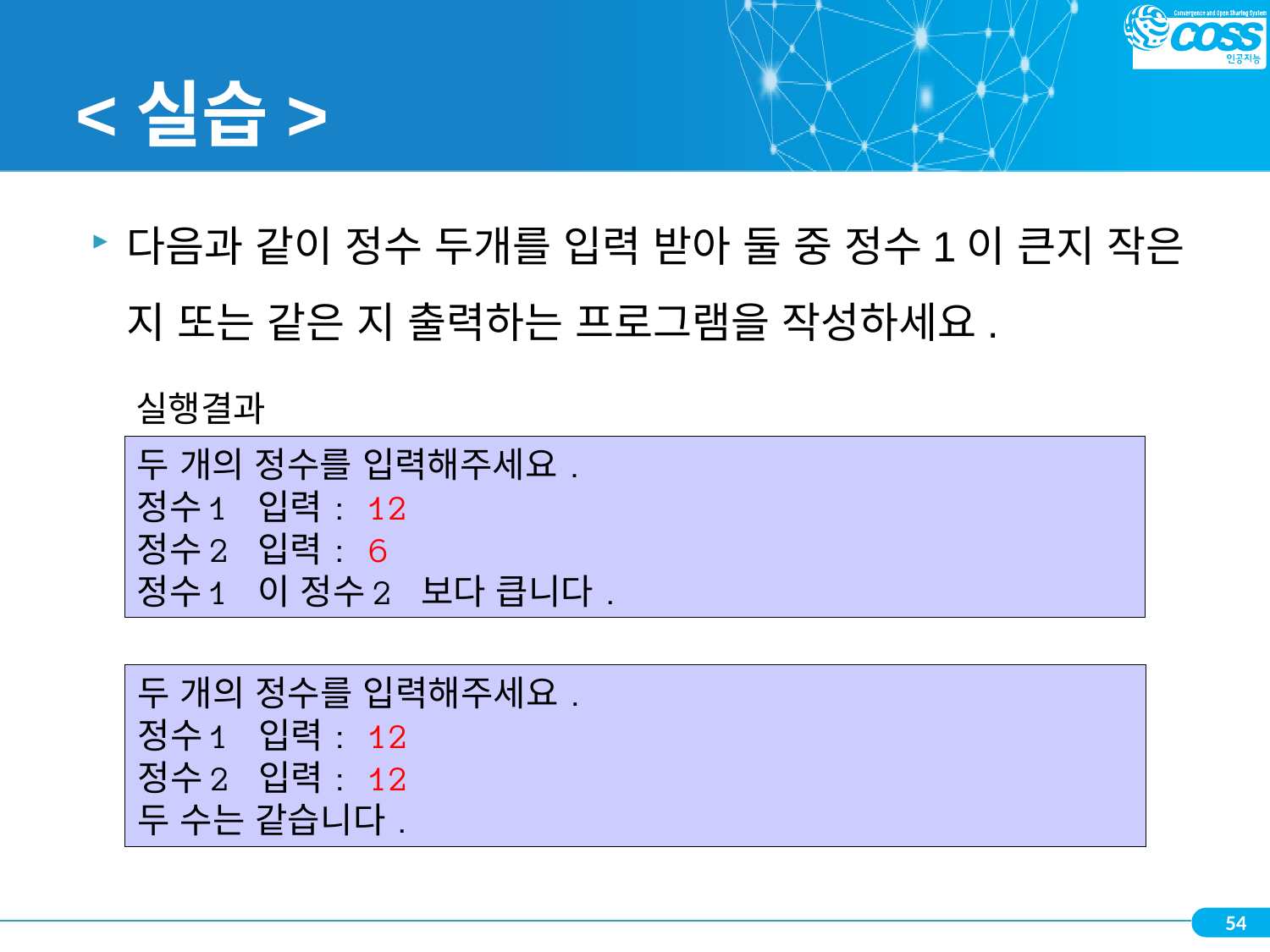

# <실습>
다음과 같이 정수 두개를 입력 받아 둘 중 정수1이 큰지 작은 지 또는 같은 지 출력하는 프로그램을 작성하세요.
실행결과
두 개의 정수를 입력해주세요.
정수1 입력: 12
정수2 입력: 6
정수1 이 정수2 보다 큽니다.
두 개의 정수를 입력해주세요.
정수1 입력: 12
정수2 입력: 12
두 수는 같습니다.